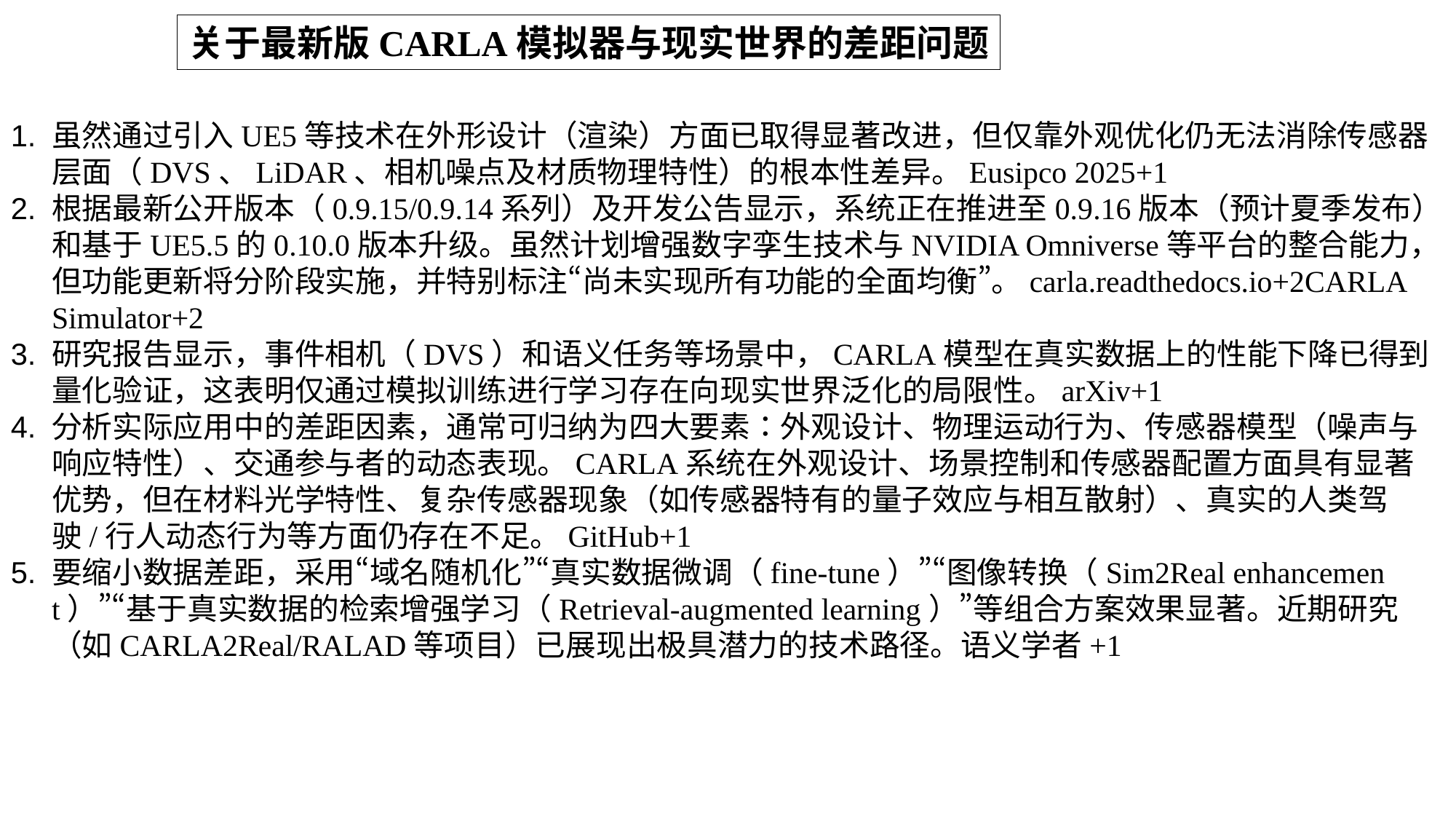

关于最新版CARLA模拟器与现实世界的差距问题
虽然通过引入UE5等技术在外形设计（渲染）方面已取得显著改进，但仅靠外观优化仍无法消除传感器层面（DVS、LiDAR、相机噪点及材质物理特性）的根本性差异。Eusipco 2025+1
根据最新公开版本（0.9.15/0.9.14系列）及开发公告显示，系统正在推进至0.9.16版本（预计夏季发布）和基于UE5.5的0.10.0版本升级。虽然计划增强数字孪生技术与NVIDIA Omniverse等平台的整合能力，但功能更新将分阶段实施，并特别标注“尚未实现所有功能的全面均衡”。carla.readthedocs.io+2CARLA Simulator+2
研究报告显示，事件相机（DVS）和语义任务等场景中，CARLA模型在真实数据上的性能下降已得到量化验证，这表明仅通过模拟训练进行学习存在向现实世界泛化的局限性。arXiv+1
分析实际应用中的差距因素，通常可归纳为四大要素：外观设计、物理运动行为、传感器模型（噪声与响应特性）、交通参与者的动态表现。CARLA系统在外观设计、场景控制和传感器配置方面具有显著优势，但在材料光学特性、复杂传感器现象（如传感器特有的量子效应与相互散射）、真实的人类驾驶/行人动态行为等方面仍存在不足。GitHub+1
要缩小数据差距，采用“域名随机化”“真实数据微调（fine-tune）”“图像转换（Sim2Real enhancement）”“基于真实数据的检索增强学习（Retrieval-augmented learning）”等组合方案效果显著。近期研究（如CARLA2Real/RALAD等项目）已展现出极具潜力的技术路径。语义学者+1